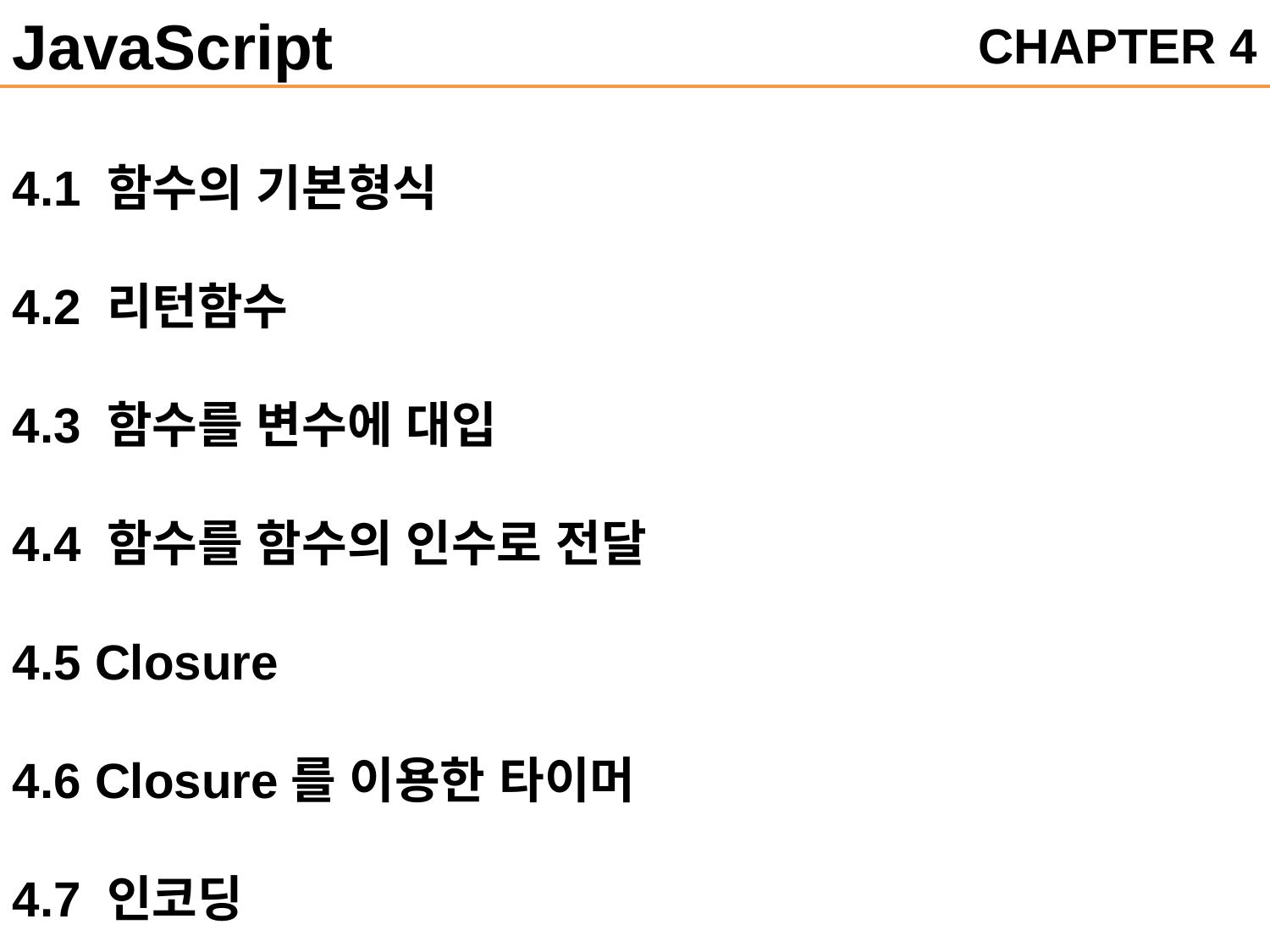

JavaScript
CHAPTER 4

4.1 함수의 기본형식

4.2 리턴함수

4.3 함수를 변수에 대입

4.4 함수를 함수의 인수로 전달

4.5 Closure

4.6 Closure를 이용한 타이머

4.7 인코딩